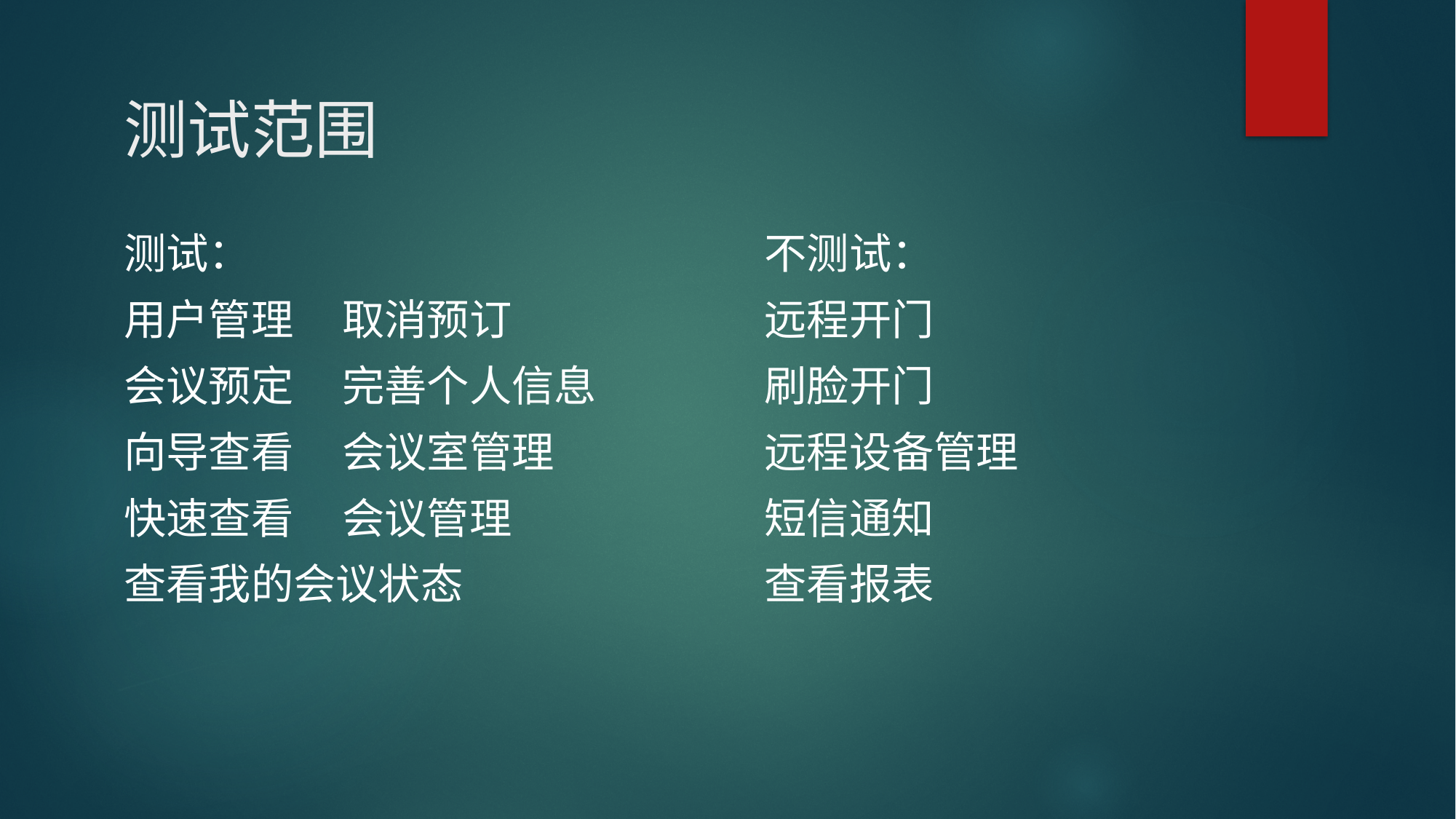

# 测试范围
测试：
用户管理	取消预订
会议预定	完善个人信息
向导查看	会议室管理
快速查看	会议管理
查看我的会议状态
不测试：
远程开门
刷脸开门
远程设备管理
短信通知
查看报表